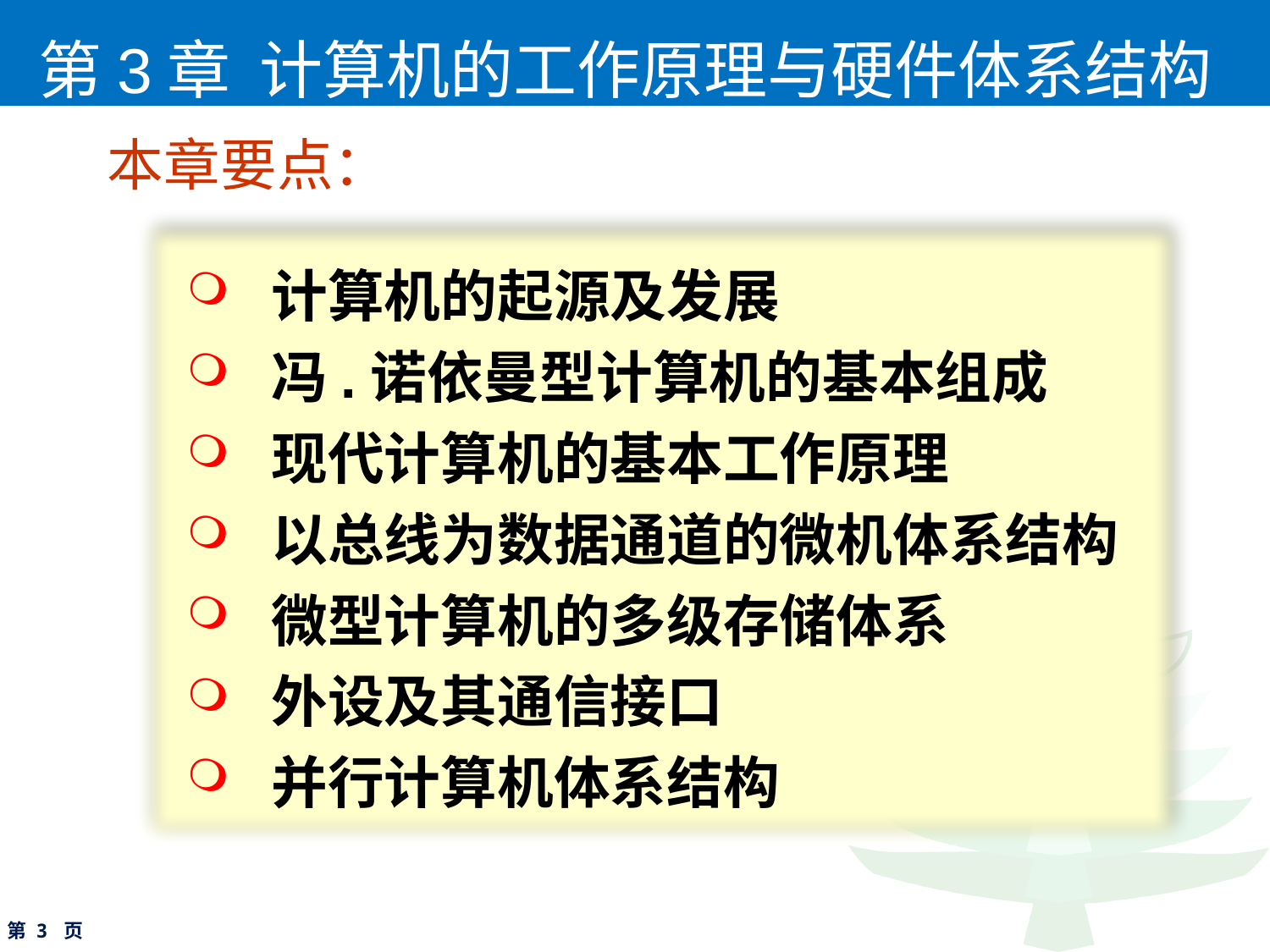

第3章  计算机的工作原理与硬件体系结构
本章要点：
计算机的起源及发展
冯.诺依曼型计算机的基本组成
现代计算机的基本工作原理
以总线为数据通道的微机体系结构
微型计算机的多级存储体系
外设及其通信接口
并行计算机体系结构